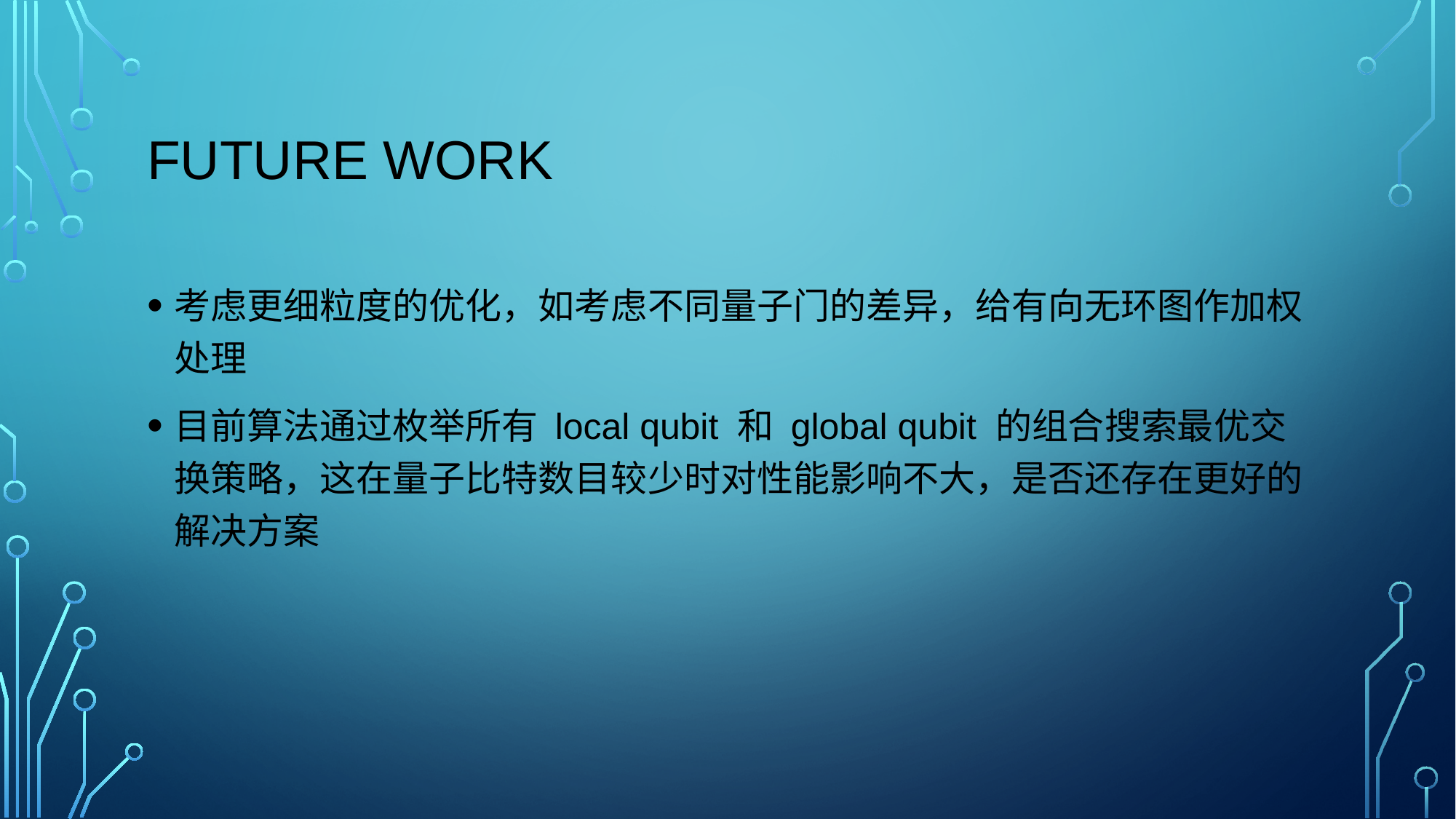

# Future WORK
考虑更细粒度的优化，如考虑不同量子门的差异，给有向无环图作加权处理
目前算法通过枚举所有 local qubit 和 global qubit 的组合搜索最优交换策略，这在量子比特数目较少时对性能影响不大，是否还存在更好的解决方案